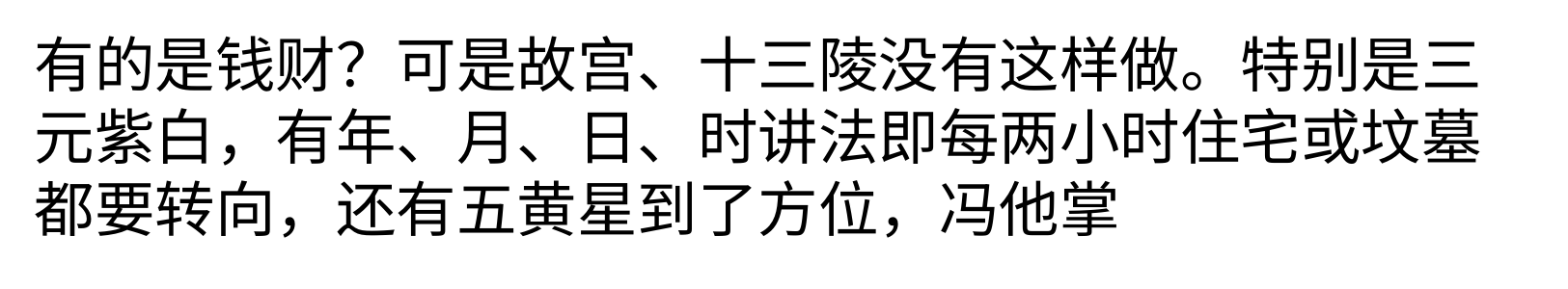

有的是钱财？可是故宫、十三陵没有这样做。特别是三元紫白，有年、月、日、时讲法即每两小时住宅或坟墓都要转向，还有五黄星到了方位，冯他掌